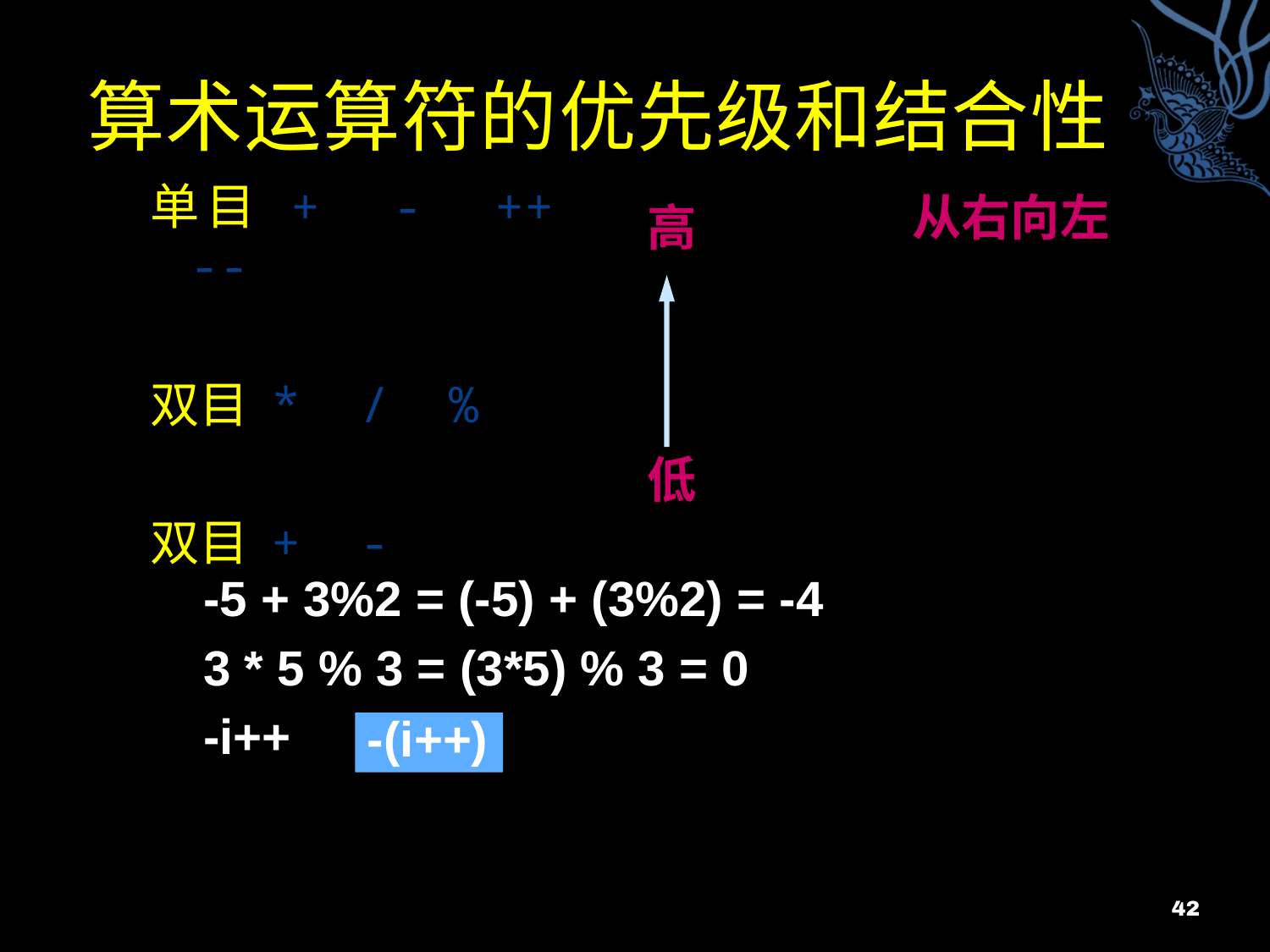

# 算术运算符的优先级和结合性
单目 +  -  ++  --

双目 *  /  %

双目 +  -
从右向左
高

低

-5 + 3%2 = (-5) + (3%2) = -4
3 * 5 % 3 = (3*5) % 3 = 0
-i++
-(i++)
42